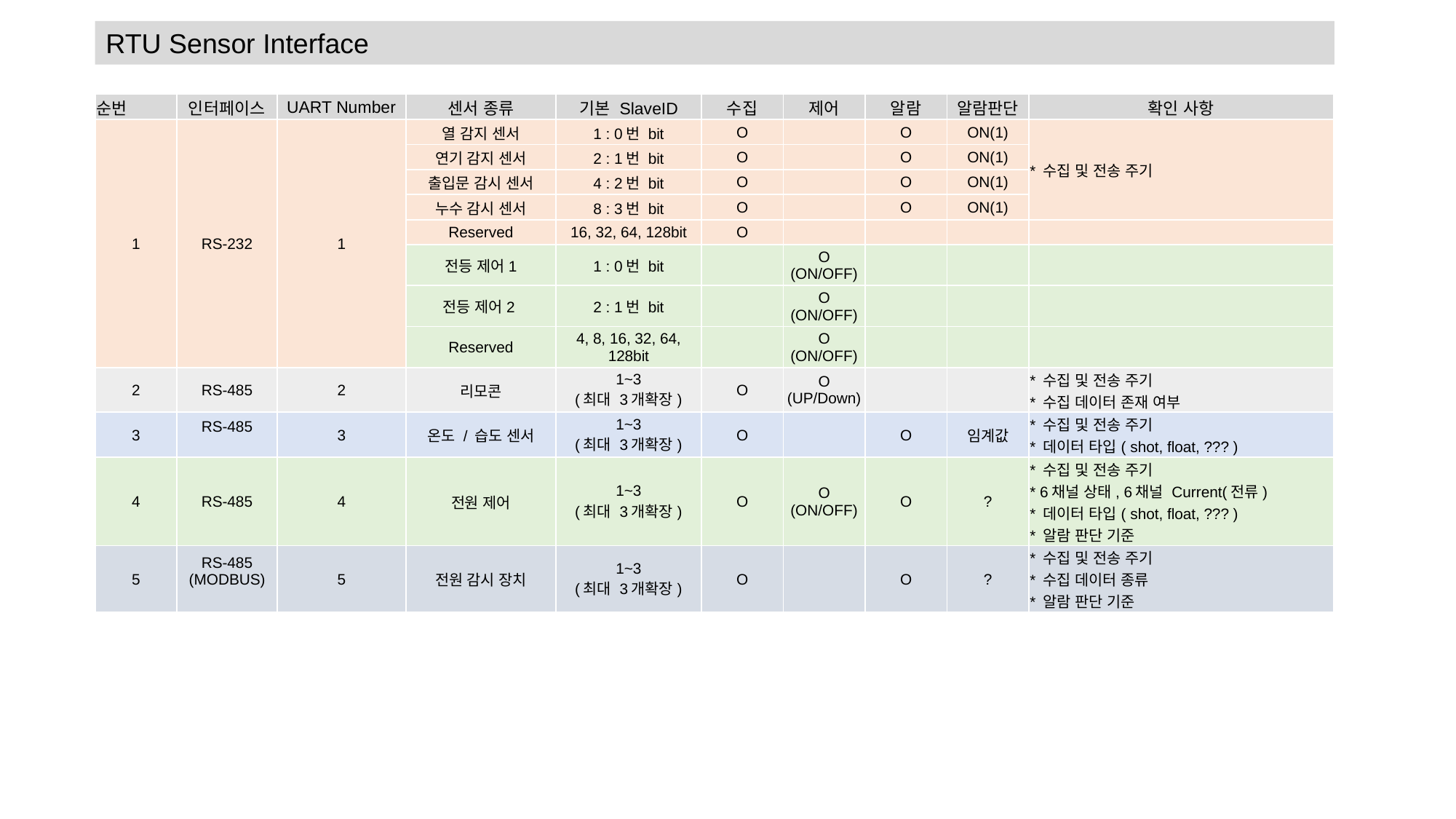

RTU Sensor Interface
| 순번 | 인터페이스 | UART Number | 센서 종류 | 기본 SlaveID | 수집 | 제어 | 알람 | 알람판단 | 확인 사항 |
| --- | --- | --- | --- | --- | --- | --- | --- | --- | --- |
| 1 | RS-232 | 1 | 열 감지 센서 | 1 : 0번 bit | O |  | O | ON(1) | \* 수집 및 전송 주기 |
|  |  |  | 연기 감지 센서 | 2 : 1번 bit | O |  | O | ON(1) |  |
|  |  |  | 출입문 감시 센서 | 4 : 2번 bit | O |  | O | ON(1) |  |
|  |  |  | 누수 감시 센서 | 8 : 3번 bit | O |  | O | ON(1) |  |
|  |  |  | Reserved | 16, 32, 64, 128bit | O |  |  |  |  |
|  |  |  | 전등 제어1 | 1 : 0번 bit |  | O (ON/OFF) |  |  |  |
|  |  |  | 전등 제어2 | 2 : 1번 bit |  | O (ON/OFF) |  |  |  |
|  |  |  | Reserved | 4, 8, 16, 32, 64, 128bit |  | O (ON/OFF) |  |  |  |
| 2 | RS-485 | 2 | 리모콘 | 1~3 (최대 3개확장) | O | O (UP/Down) |  |  | \* 수집 및 전송 주기 \* 수집 데이터 존재 여부 |
| 3 | RS-485 | 3 | 온도 / 습도 센서 | 1~3 (최대 3개확장) | O |  | O | 임계값 | \* 수집 및 전송 주기 \* 데이터 타입( shot, float, ??? ) |
| 4 | RS-485 | 4 | 전원 제어 | 1~3 (최대 3개확장) | O | O (ON/OFF) | O | ? | \* 수집 및 전송 주기 \* 6채널 상태, 6채널 Current(전류) \* 데이터 타입( shot, float, ??? ) \* 알람 판단 기준 |
| 5 | RS-485 (MODBUS) | 5 | 전원 감시 장치 | 1~3 (최대 3개확장) | O |  | O | ? | \* 수집 및 전송 주기 \* 수집 데이터 종류 \* 알람 판단 기준 |